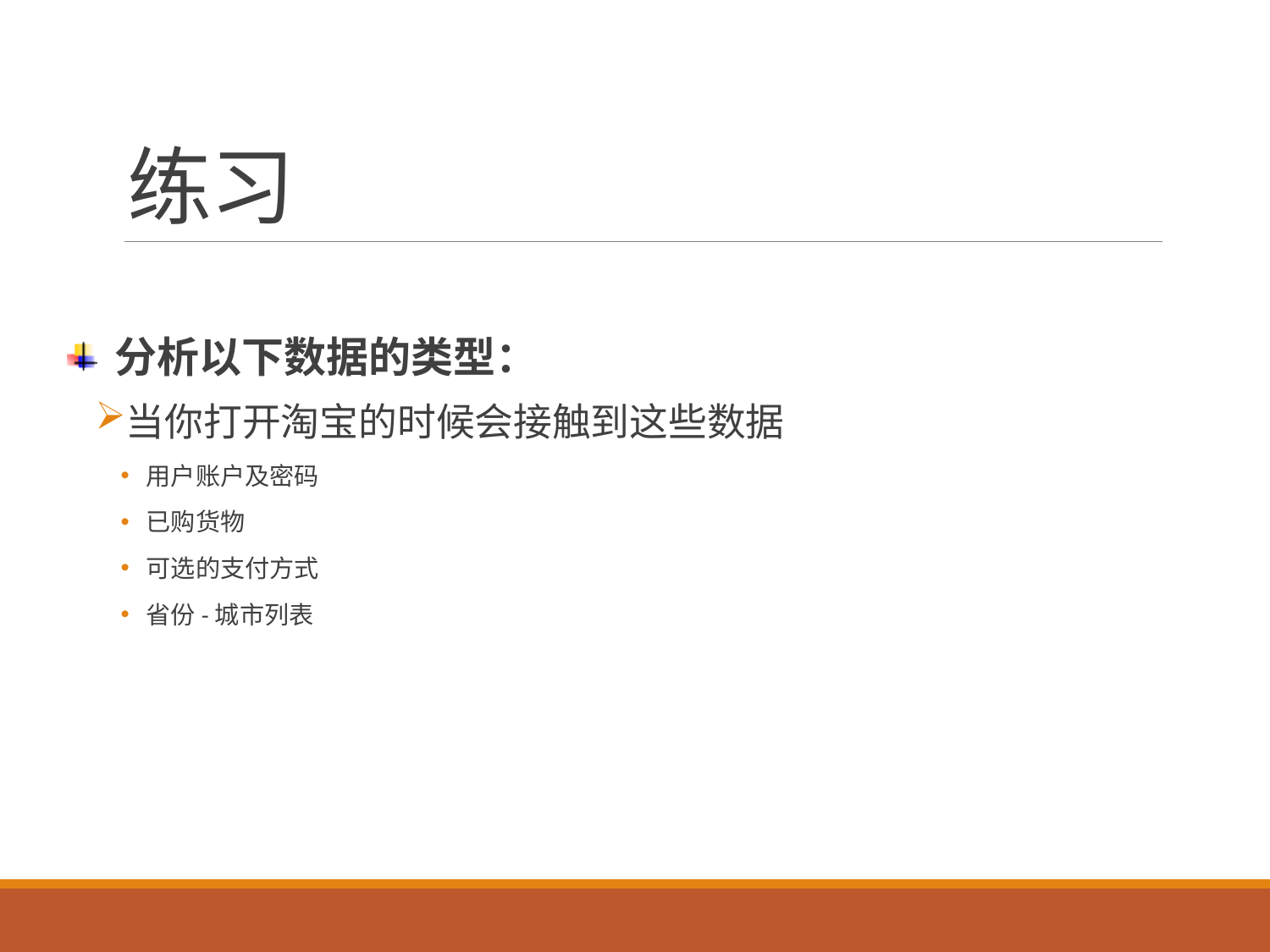

# 练习
分析以下数据的类型：
当你打开淘宝的时候会接触到这些数据
用户账户及密码
已购货物
可选的支付方式
省份-城市列表